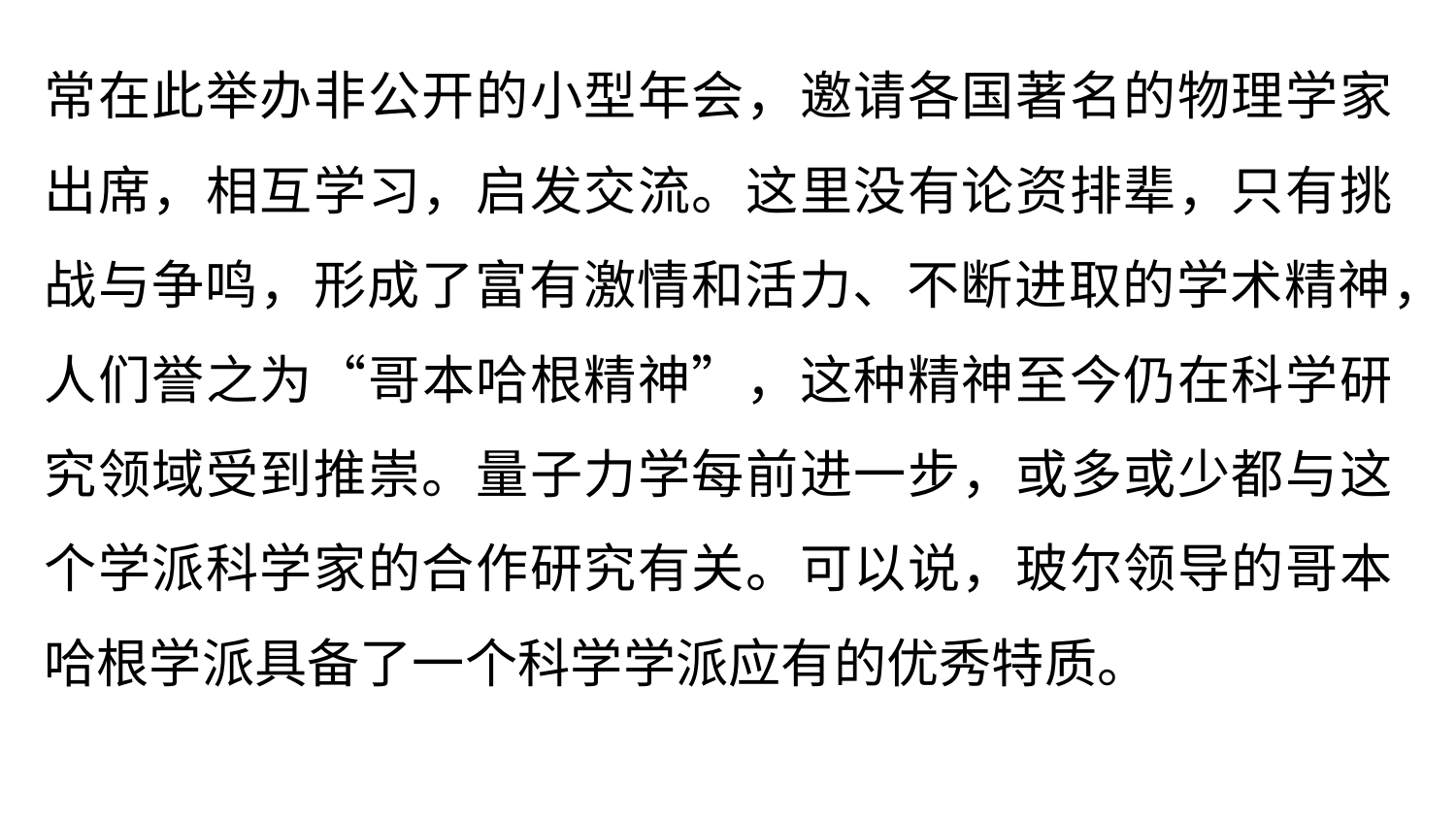

常在此举办非公开的小型年会，邀请各国著名的物理学家出席，相互学习，启发交流。这里没有论资排辈，只有挑战与争鸣，形成了富有激情和活力、不断进取的学术精神，人们誉之为“哥本哈根精神”，这种精神至今仍在科学研究领域受到推崇。量子力学每前进一步，或多或少都与这个学派科学家的合作研究有关。可以说，玻尔领导的哥本哈根学派具备了一个科学学派应有的优秀特质。